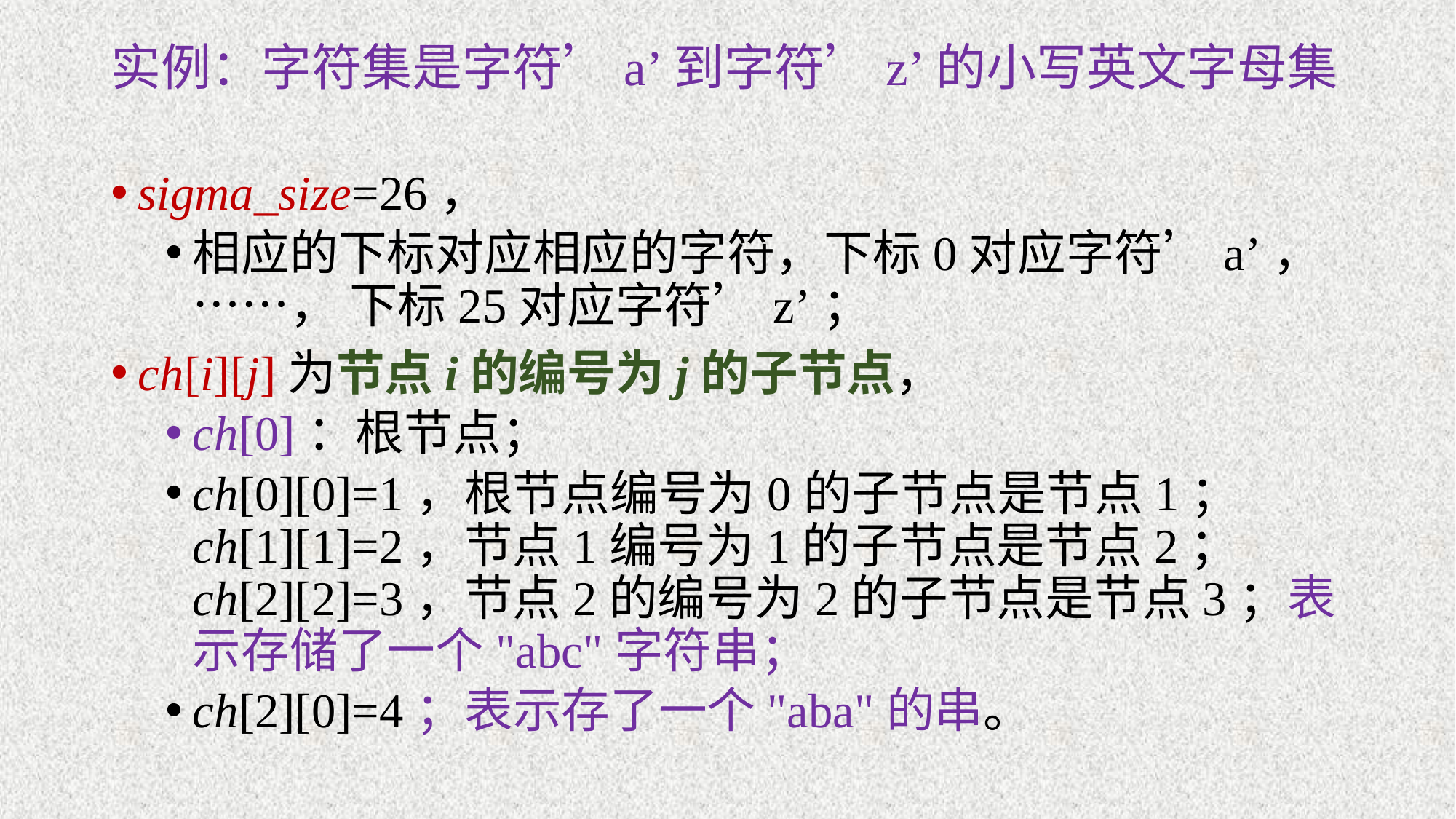

# 实例：字符集是字符’a’到字符’z’的小写英文字母集
sigma_size=26，
相应的下标对应相应的字符，下标0对应字符’a’，……， 下标25对应字符’z’；
ch[i][j]为节点i的编号为j的子节点，
ch[0]：根节点；
ch[0][0]=1，根节点编号为0的子节点是节点1；ch[1][1]=2，节点1编号为1的子节点是节点2；ch[2][2]=3，节点2的编号为2的子节点是节点3；表示存储了一个"abc"字符串；
ch[2][0]=4；表示存了一个"aba"的串。